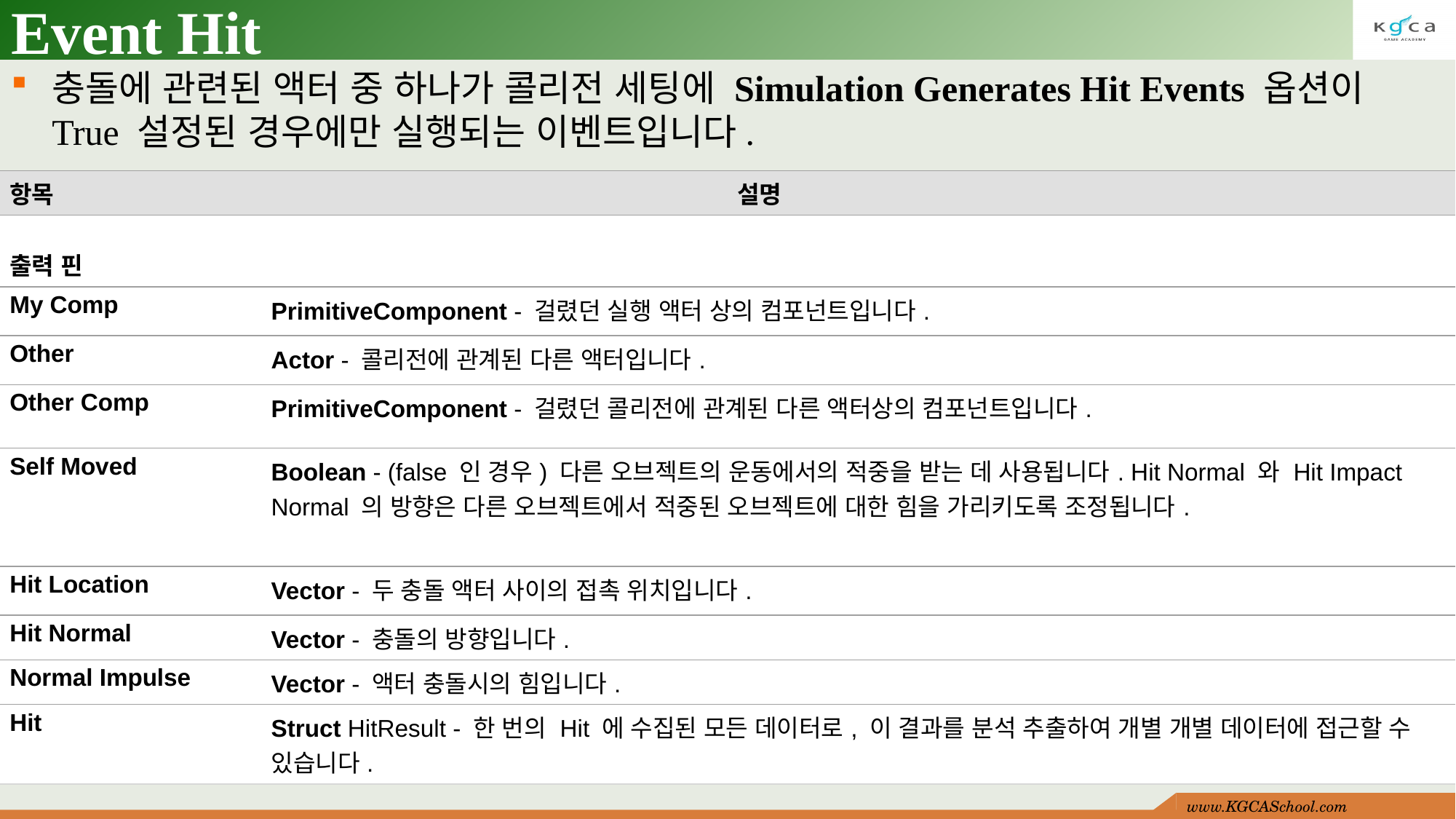

# Event Hit
충돌에 관련된 액터 중 하나가 콜리전 세팅에 Simulation Generates Hit Events 옵션이 True 설정된 경우에만 실행되는 이벤트입니다.
| 항목 |  | 설명 |
| --- | --- | --- |
| 출력 핀 |  |  |
| My Comp | PrimitiveComponent - 걸렸던 실행 액터 상의 컴포넌트입니다. | PrimitiveComponent - 걸렸던 실행 액터 상의 컴포넌트입니다. |
| Other | Actor - 콜리전에 관계된 다른 액터입니다. | Actor - 콜리전에 관계된 다른 액터입니다. |
| Other Comp | PrimitiveComponent - 걸렸던 콜리전에 관계된 다른 액터상의 컴포넌트입니다. | PrimitiveComponent - 걸렸던 콜리전에 관계된 다른 액터상의 컴포넌트입니다. |
| Self Moved | Boolean - (false 인 경우) 다른 오브젝트의 운동에서의 적중을 받는 데 사용됩니다. Hit Normal 와 Hit Impact Normal 의 방향은 다른 오브젝트에서 적중된 오브젝트에 대한 힘을 가리키도록 조정됩니다. | Boolean - (false 인 경우) 다른 오브젝트의 운동에서의 적중을 받는 데 사용됩니다. Hit Normal 와 Hit Impact Normal 의 방향은 다른 오브젝트에서 적중된 오브젝트에 대한 힘을 가리키도록 조정됩니다. |
| Hit Location | Vector - 두 충돌 액터 사이의 접촉 위치입니다. | Vector - 두 충돌 액터 사이의 접촉 위치입니다. |
| Hit Normal | Vector - 충돌의 방향입니다. | Vector - 충돌의 방향입니다. |
| Normal Impulse | Vector - 액터 충돌시의 힘입니다. | Vector - 액터 충돌시의 힘입니다. |
| Hit | Struct HitResult - 한 번의 Hit 에 수집된 모든 데이터로, 이 결과를 분석 추출하여 개별 개별 데이터에 접근할 수 있습니다. | Struct HitResult - 한 번의 Hit 에 수집된 모든 데이터로, 이 결과를 분석 추출하여 개별 개별 데이터에 접근할 수 있습니다. |